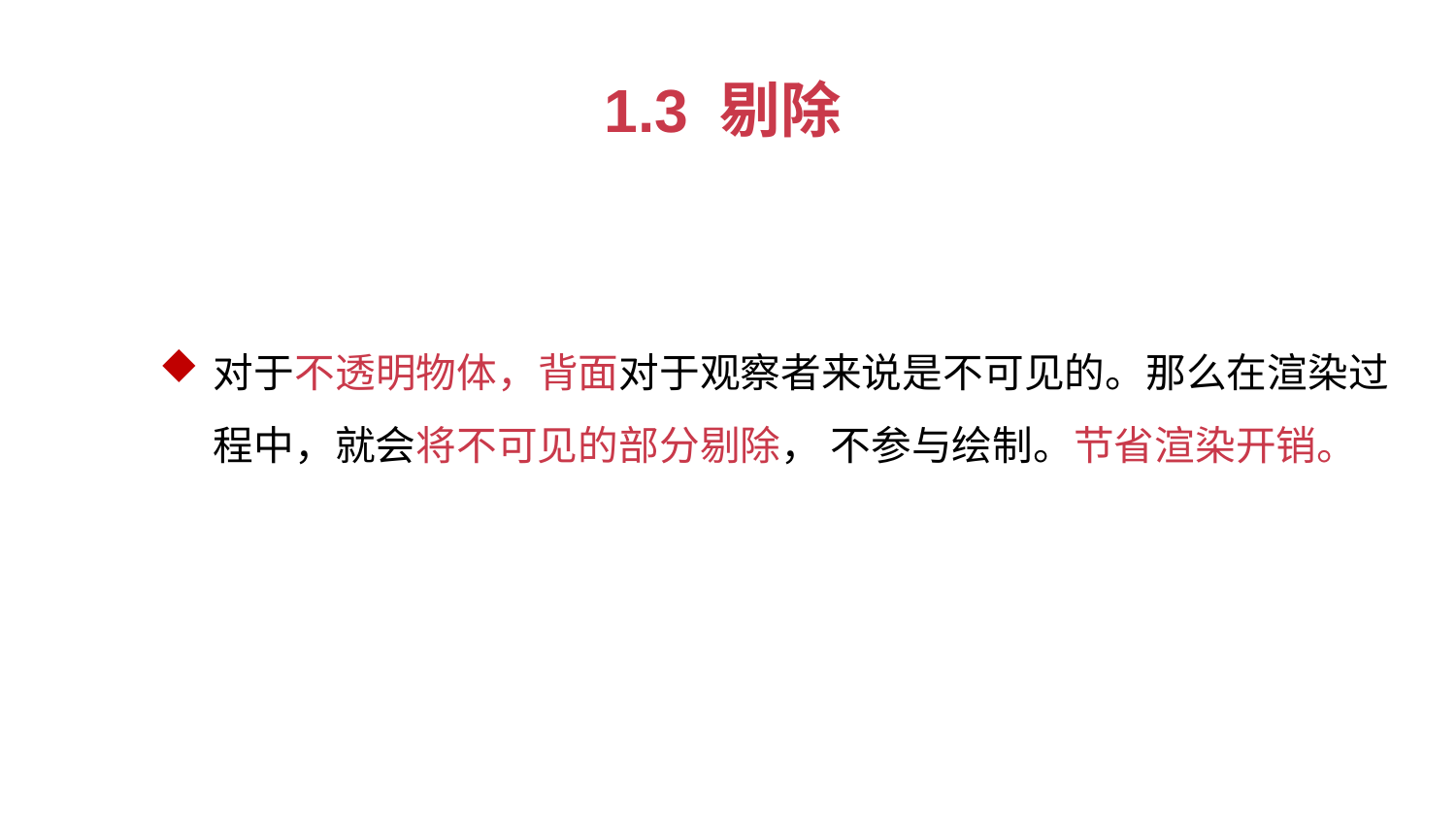

1.3 剔除
对于不透明物体，背⾯对于观察者来说是不可⻅的。那么在渲染过程中，就会将不可⻅的部分剔除， 不参与绘制。节省渲染开销。